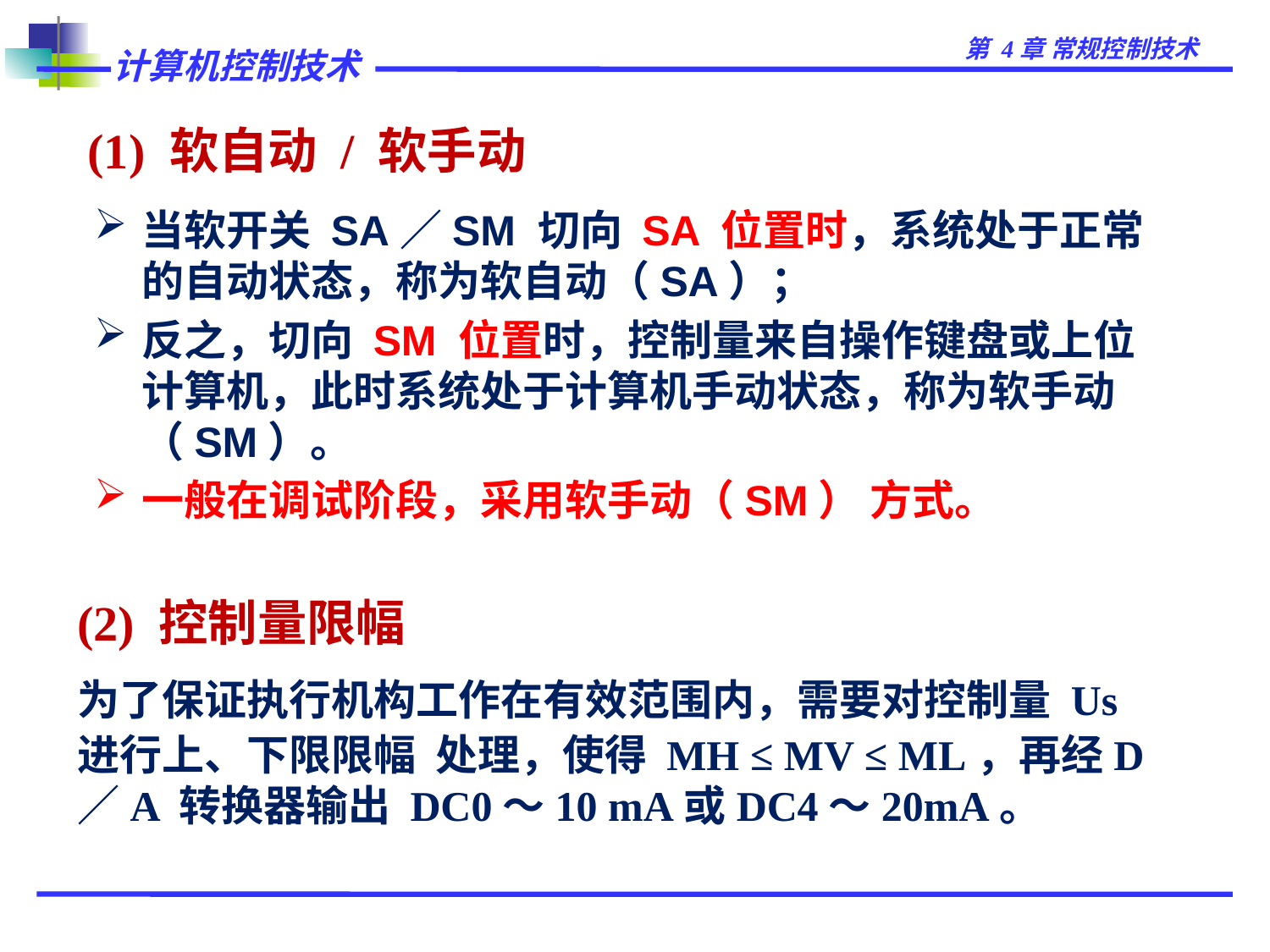

# (1) 软自动 / 软手动
当软开关 SA／SM 切向 SA 位置时，系统处于正常的自动状态，称为软自动（SA）；
反之，切向 SM 位置时，控制量来自操作键盘或上位计算机，此时系统处于计算机手动状态，称为软手动（SM）。
一般在调试阶段，采用软手动（SM） 方式。
(2) 控制量限幅
	为了保证执行机构工作在有效范围内，需要对控制量 Us 进行上、下限限幅  处理，使得 MH ≤ MV ≤ ML，再经D／A 转换器输出 DC0～10 mA或DC4～20mA。